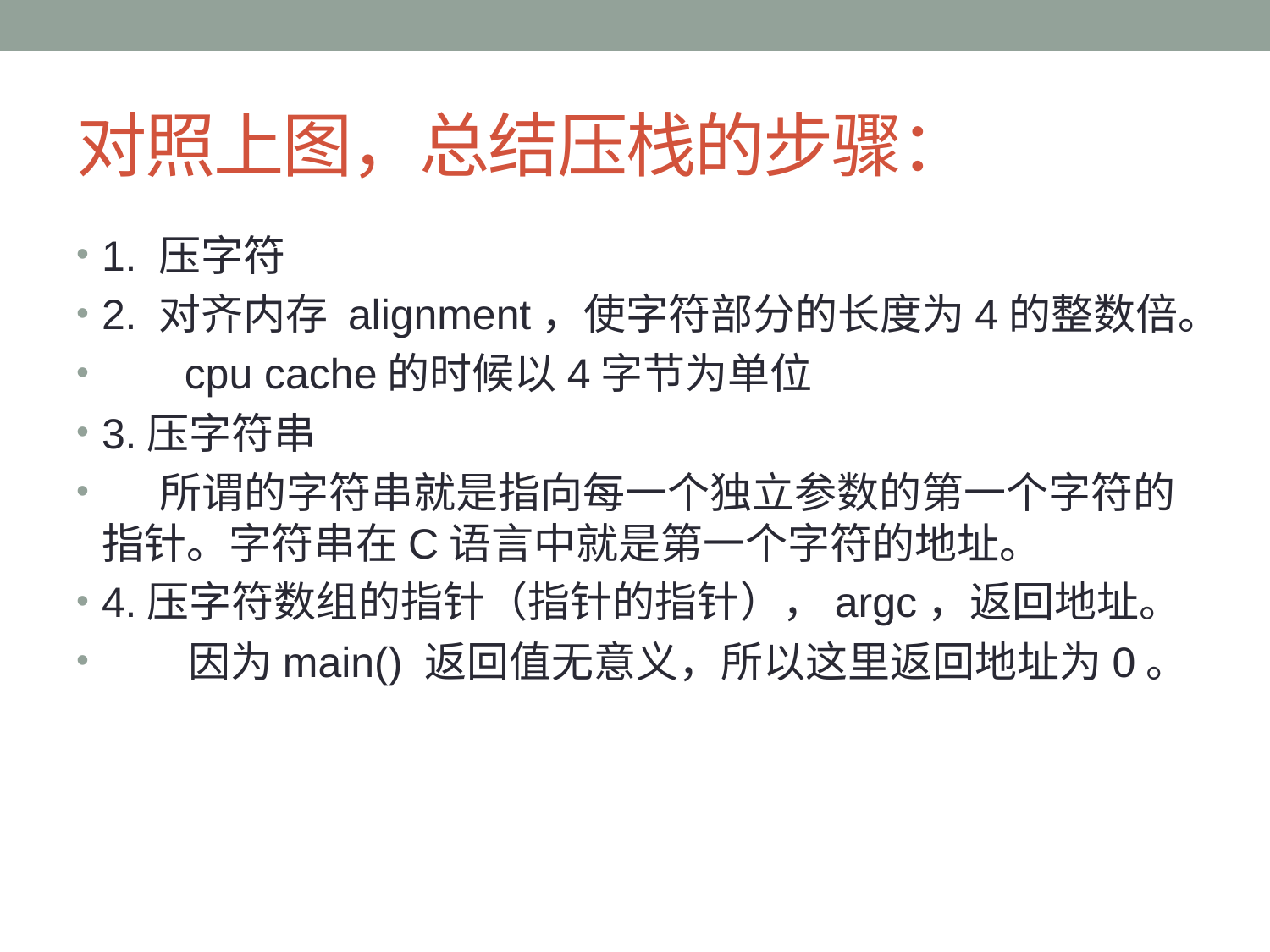

# 对照上图，总结压栈的步骤：
1. 压字符
2. 对齐内存 alignment，使字符部分的长度为4的整数倍。
       cpu cache的时候以4字节为单位
3.压字符串
     所谓的字符串就是指向每一个独立参数的第一个字符的指针。字符串在C语言中就是第一个字符的地址。
4.压字符数组的指针（指针的指针），argc，返回地址。
        因为main() 返回值无意义，所以这里返回地址为0。